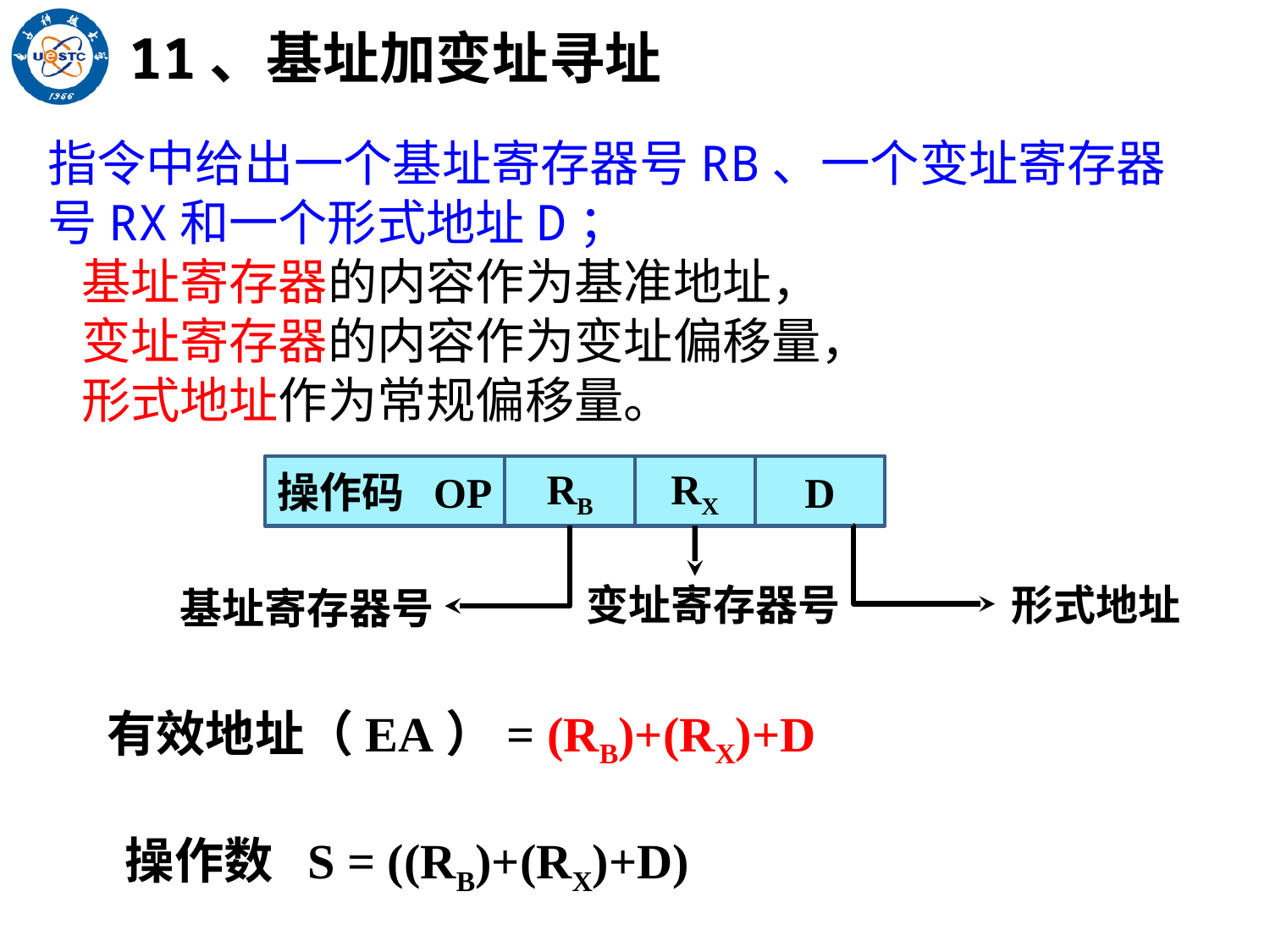

11、基址加变址寻址
指令中给出一个基址寄存器号RB、一个变址寄存器号RX和一个形式地址D；
  基址寄存器的内容作为基准地址，
  变址寄存器的内容作为变址偏移量，
  形式地址作为常规偏移量。
操作码  OP
RX
RB
D
变址寄存器号
形式地址
基址寄存器号
有效地址（EA）= (RB)+(RX)+D
操作数  S = ((RB)+(RX)+D)